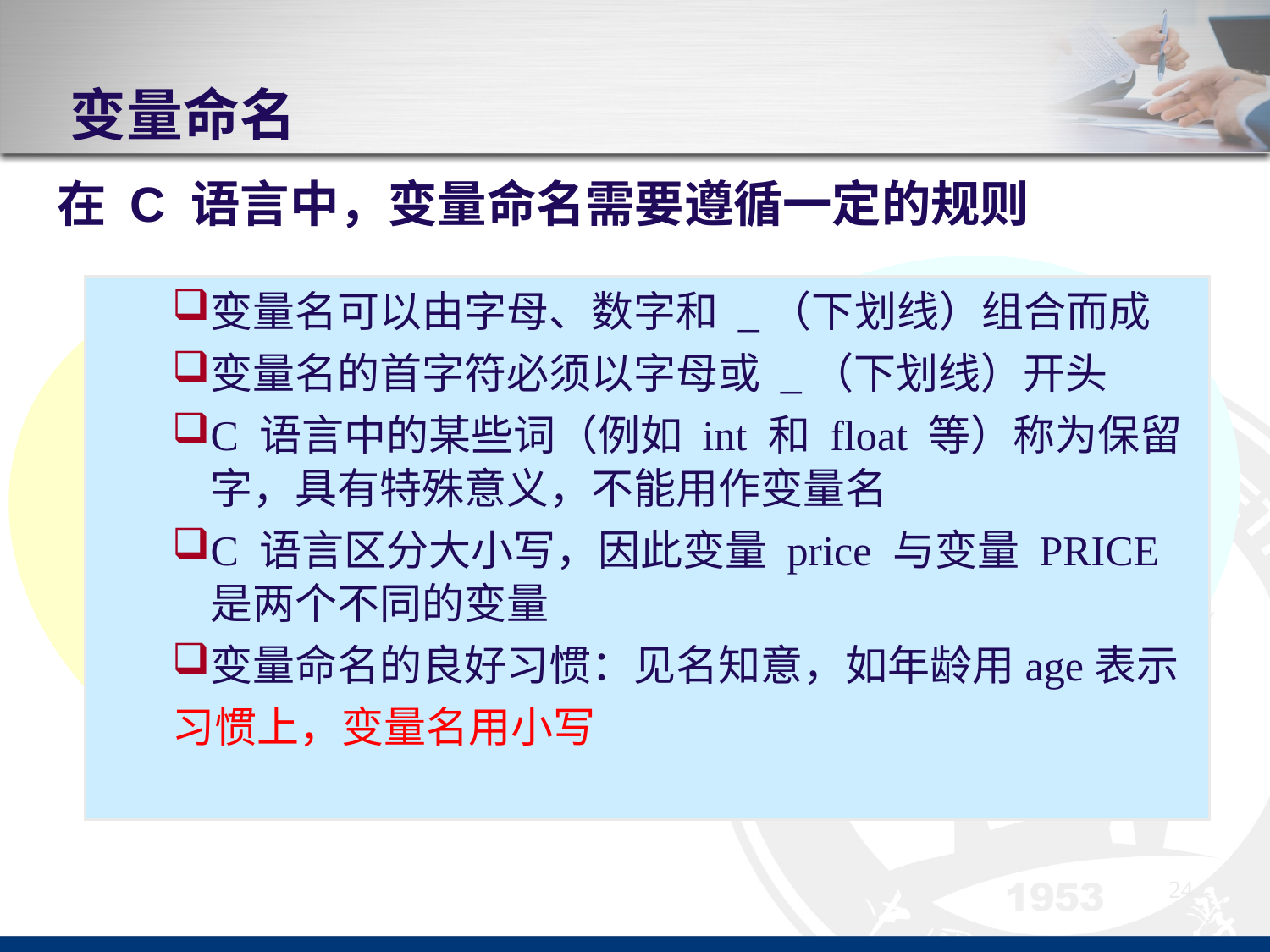

# 变量命名
在 C 语言中，变量命名需要遵循一定的规则

变量名可以由字母、数字和 _（下划线）组合而成
变量名的首字符必须以字母或 _（下划线）开头
C 语言中的某些词（例如 int 和 float 等）称为保留字，具有特殊意义，不能用作变量名
C 语言区分大小写，因此变量 price 与变量 PRICE 是两个不同的变量
变量命名的良好习惯：见名知意，如年龄用age表示
习惯上，变量名用小写

有效名称
无效名称
principal
123rate
lastname
zip code
cost_price
city
char
discount%
marks_3
24